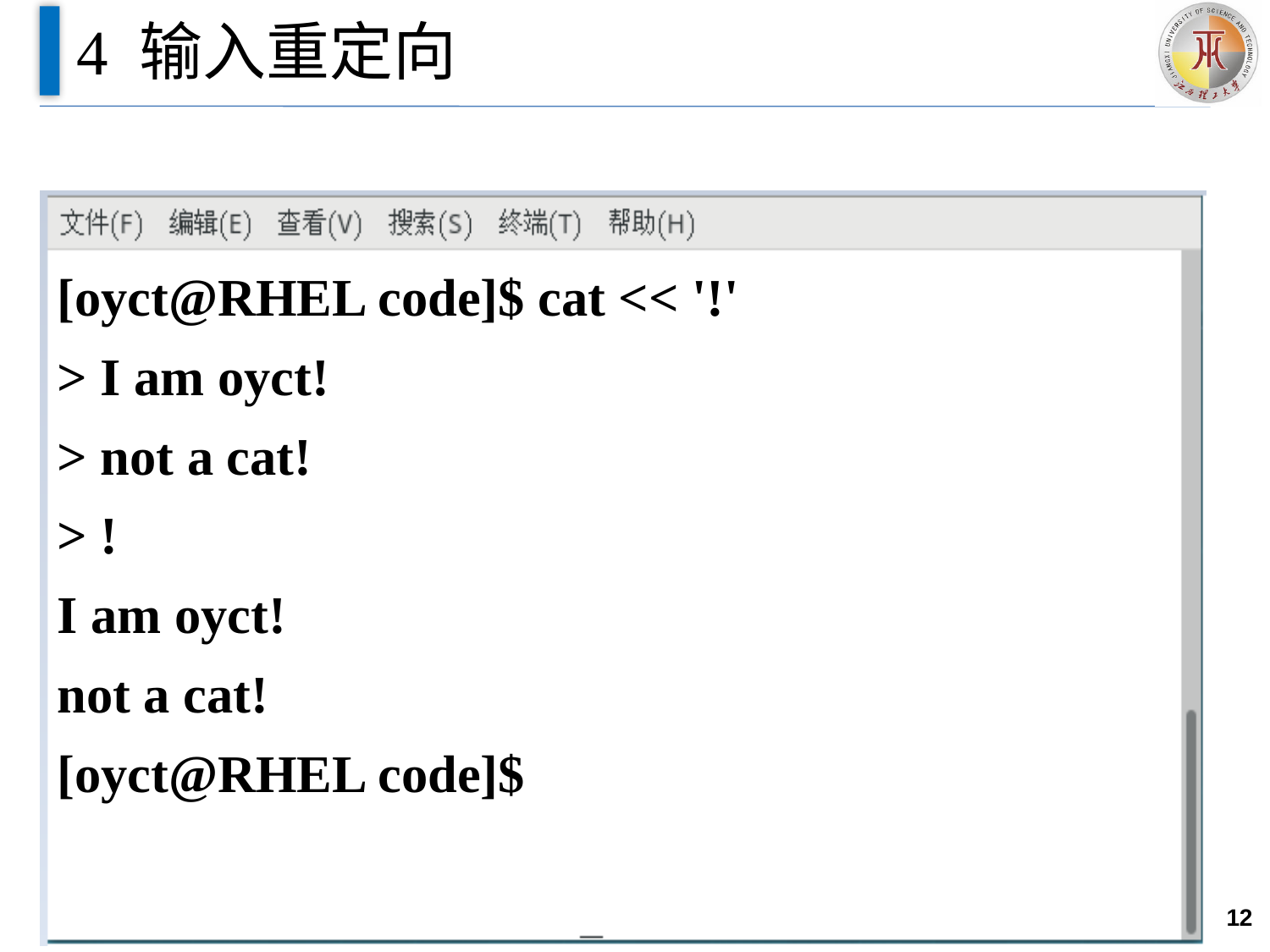

# 4 输入重定向

[oyct@RHEL code]$ cat << '!'
> I am oyct!
> not a cat!
> !
I am oyct!
not a cat!
[oyct@RHEL code]$

12